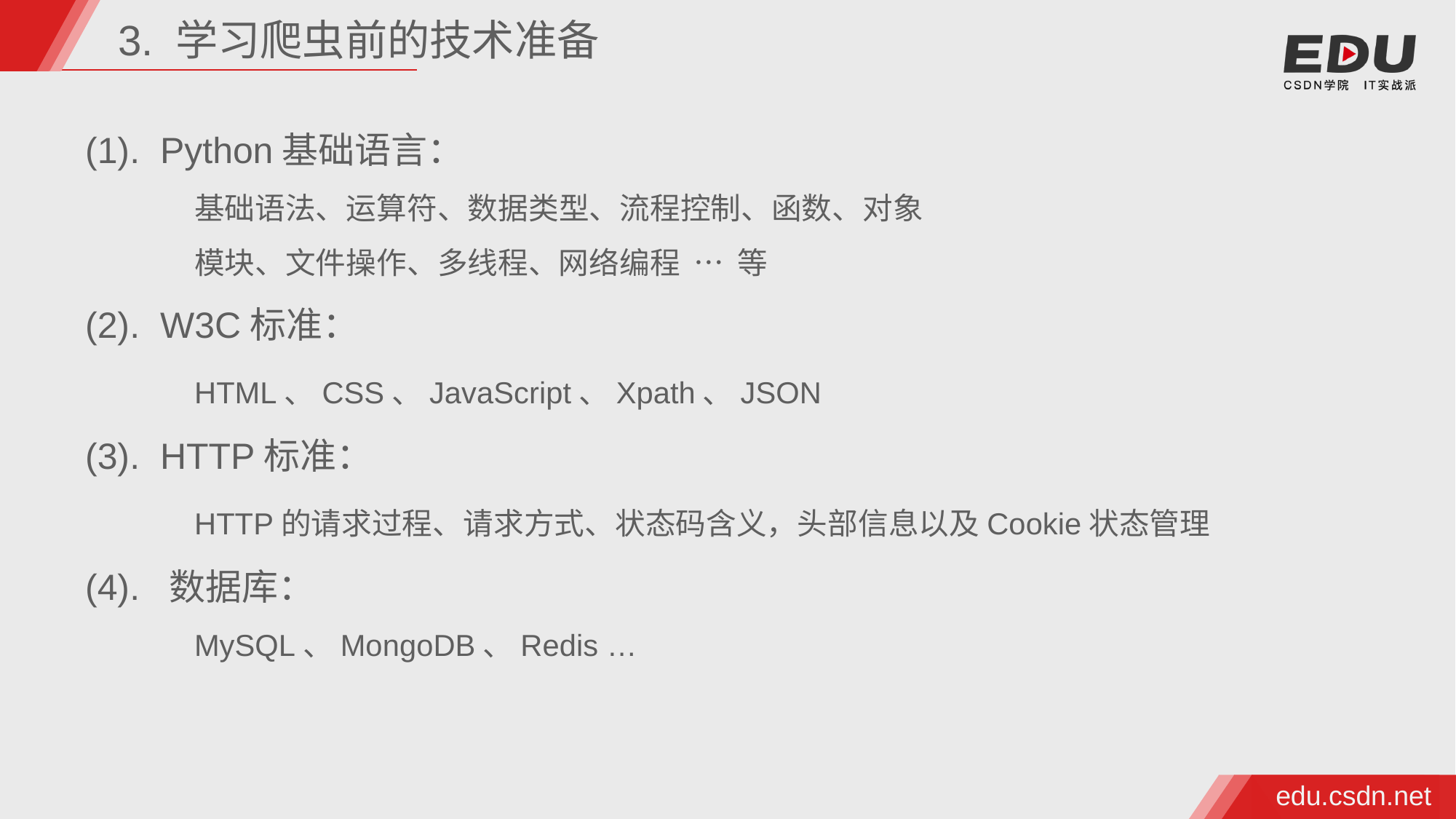

3. 学习爬虫前的技术准备

(1).  Python基础语言：
	基础语法、运算符、数据类型、流程控制、函数、对象
	模块、文件操作、多线程、网络编程  …  等
(2).  W3C标准：
	HTML、CSS、JavaScript、Xpath、JSON
(3).  HTTP标准：
	HTTP的请求过程、请求方式、状态码含义，头部信息以及Cookie状态管理
(4).  数据库：
	MySQL、MongoDB、Redis …